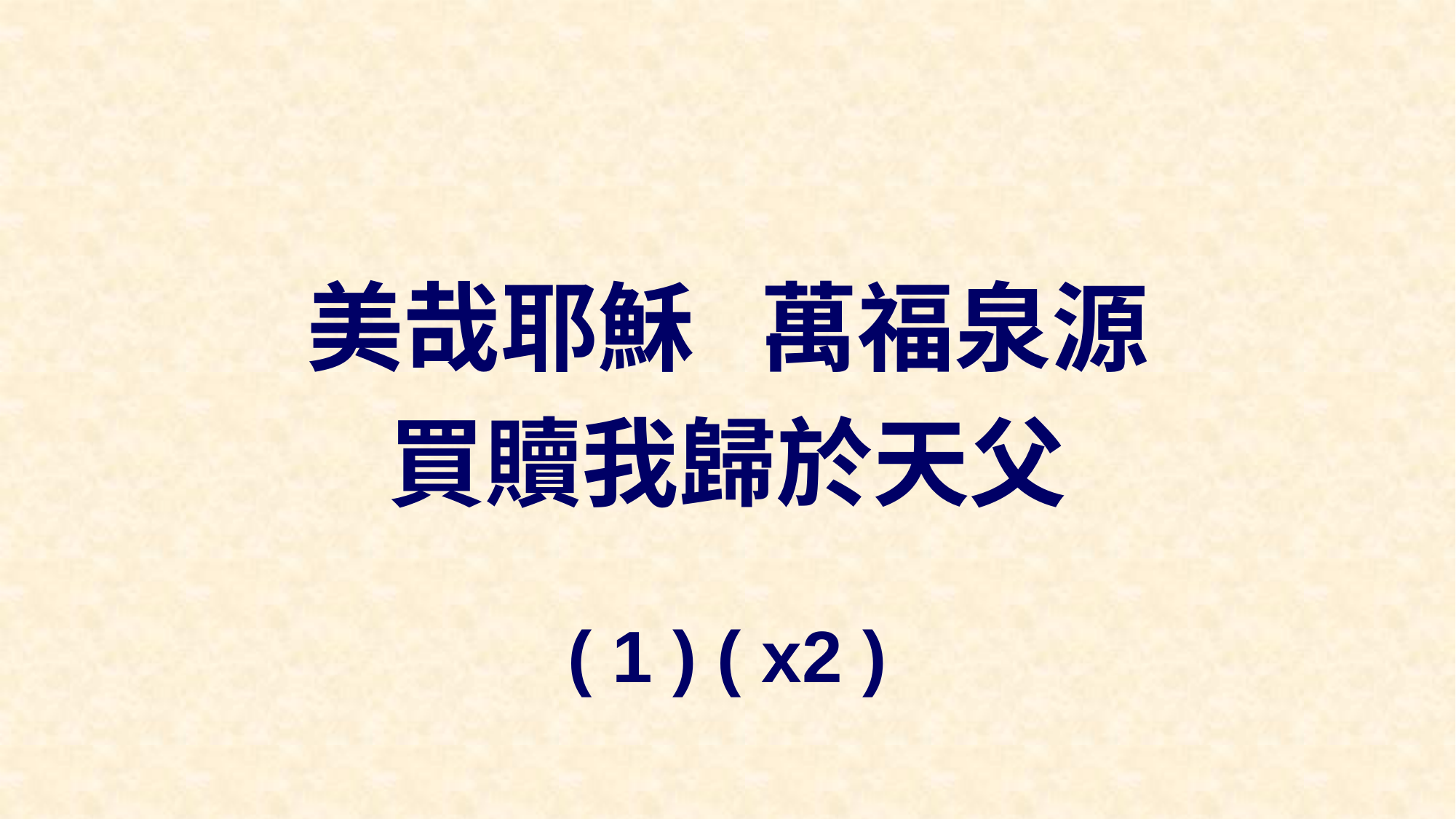

美哉耶穌   萬福泉源
買贖我歸於天父
( 1 ) ( x2 )